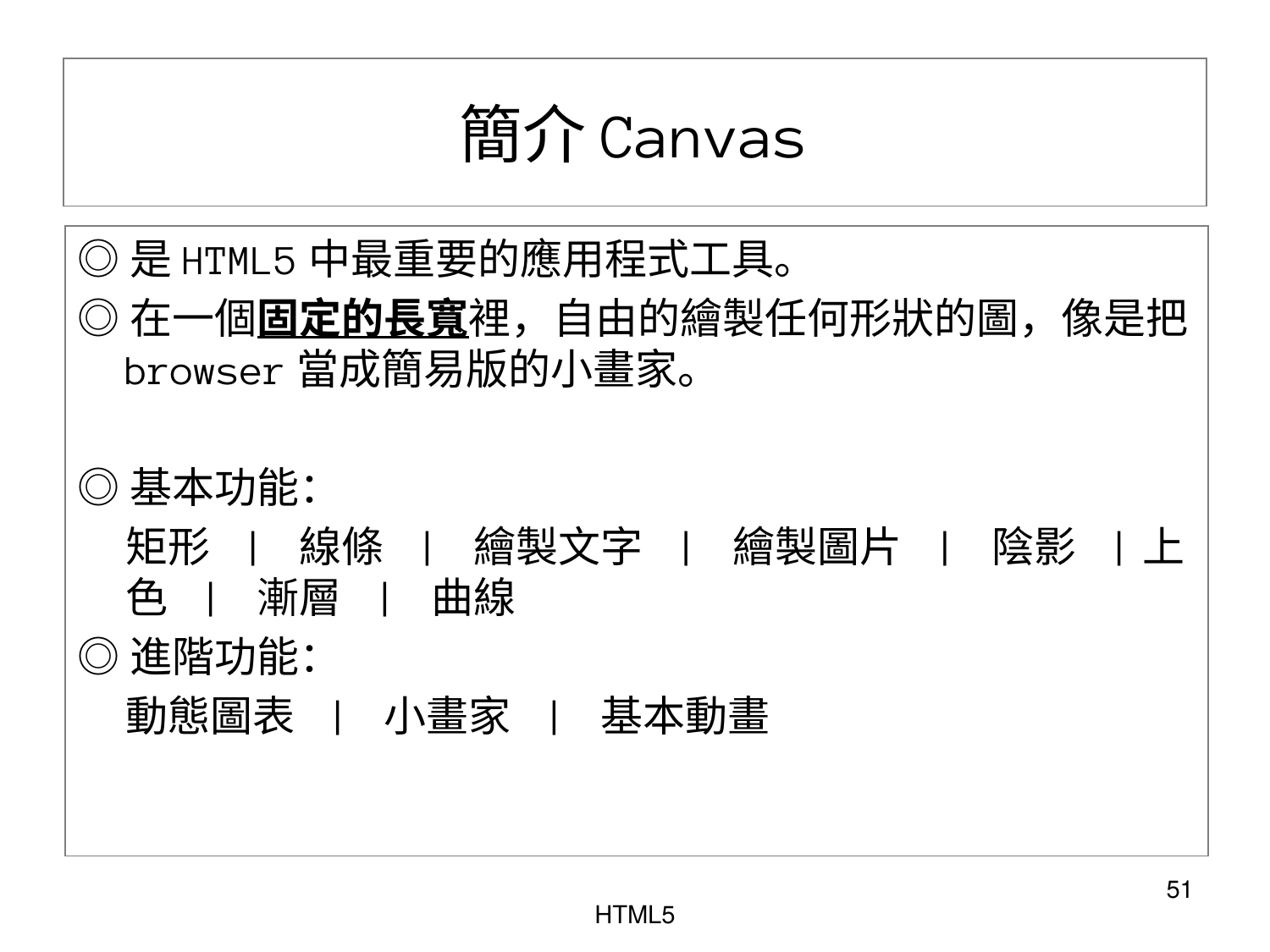

# 簡介Canvas
◎是HTML5中最重要的應用程式工具。
◎在一個固定的長寬裡，自由的繪製任何形狀的圖，像是把browser當成簡易版的小畫家。

◎基本功能：
	矩形 | 線條 | 繪製文字 | 繪製圖片 | 陰影 |上色 | 漸層 | 曲線
◎進階功能：
	動態圖表 | 小畫家 | 基本動畫

51
HTML5